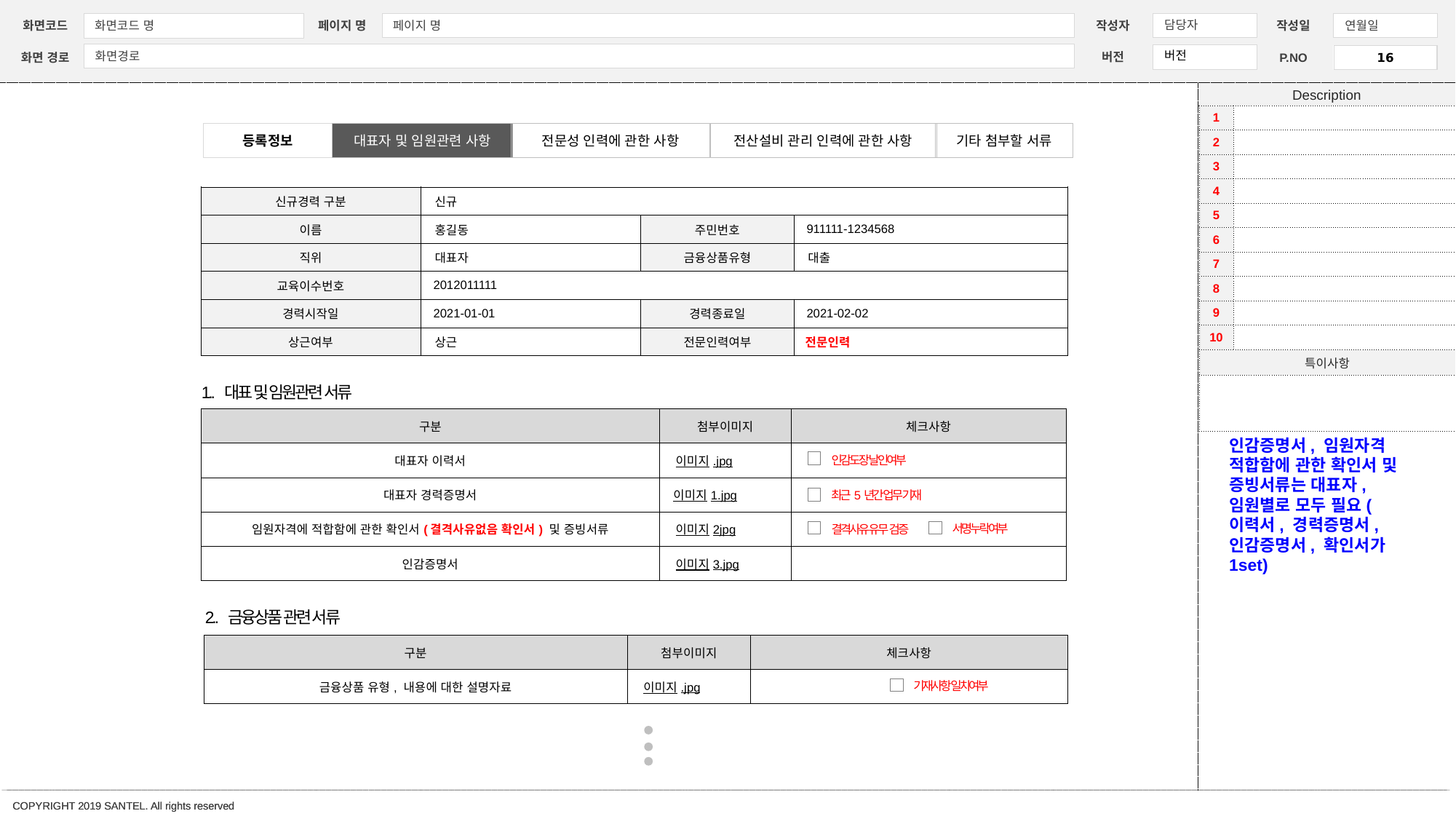

| 1 |  |
| --- | --- |
| 2 |  |
| 3 |  |
| 4 |  |
| 5 |  |
| 6 |  |
| 7 |  |
| 8 |  |
| 9 |  |
| 10 |  |
| 특이사항 |  |
|  |  |
등록정보
대표자 및 임원관련 사항
전문성 인력에 관한 사항
전산설비 관리 인력에 관한 사항
기타 첨부할 서류
| 신규경력 구분 | 신규 |  |  |
| --- | --- | --- | --- |
| 이름 | 홍길동 | 주민번호 | 911111-1234568 |
| 직위 | 대표자 | 금융상품유형 | 대출 |
| 교육이수번호 | 2012011111 |  |  |
| 경력시작일 | 2021-01-01 | 경력종료일 | 2021-02-02 |
| 상근여부 | 상근 | 전문인력여부 | 전문인력 |
1..  대표 및 임원관련 서류
| 구분 | 첨부이미지 | 체크사항 |
| --- | --- | --- |
| 대표자 이력서 | 이미지.jpg |  |
| 대표자 경력증명서 | 이미지1.jpg |  |
| 임원자격에 적합함에 관한 확인서(결격사유없음 확인서) 및 증빙서류 | 이미지2jpg |  |
| 인감증명서 | 이미지3.jpg |  |
인감증명서, 임원자격 적합함에 관한 확인서 및 증빙서류는 대표자, 임원별로 모두 필요(이력서, 경력증명서, 인감증명서, 확인서가 1set)
인감도장 날인여부

최근5년간 업무 기재

서명누락여부
결격사유 유무  검증

2..  금융상품 관련 서류
| 구분 | 첨부이미지 | 체크사항 |
| --- | --- | --- |
| 금융상품 유형, 내용에 대한 설명자료 | 이미지.jpg |  |
기재사항 일치여부